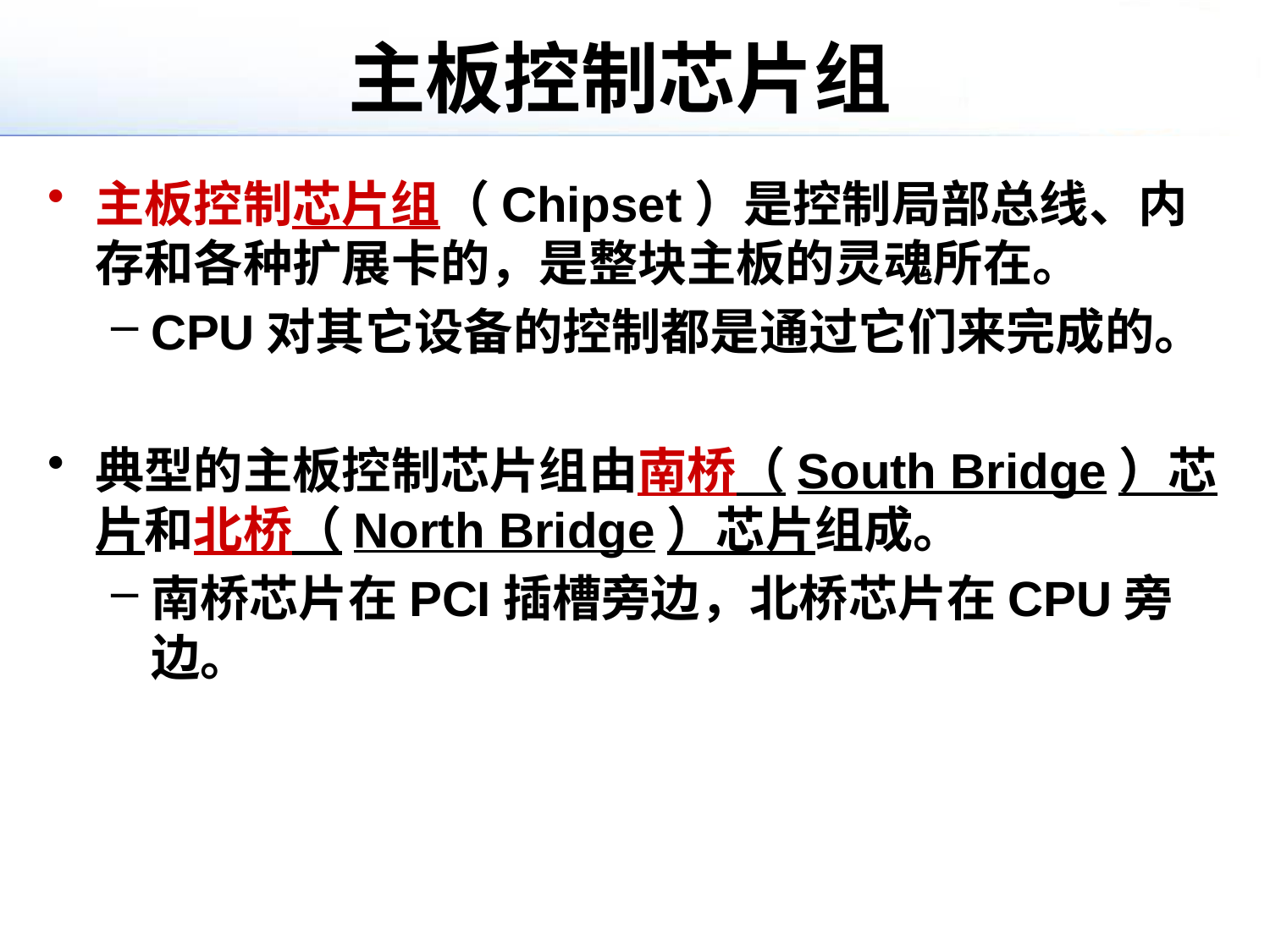

# 主板控制芯片组
主板控制芯片组（Chipset）是控制局部总线、内存和各种扩展卡的，是整块主板的灵魂所在。
CPU对其它设备的控制都是通过它们来完成的。

典型的主板控制芯片组由南桥（South Bridge）芯片和北桥（North Bridge）芯片组成。
南桥芯片在PCI插槽旁边，北桥芯片在CPU旁边。